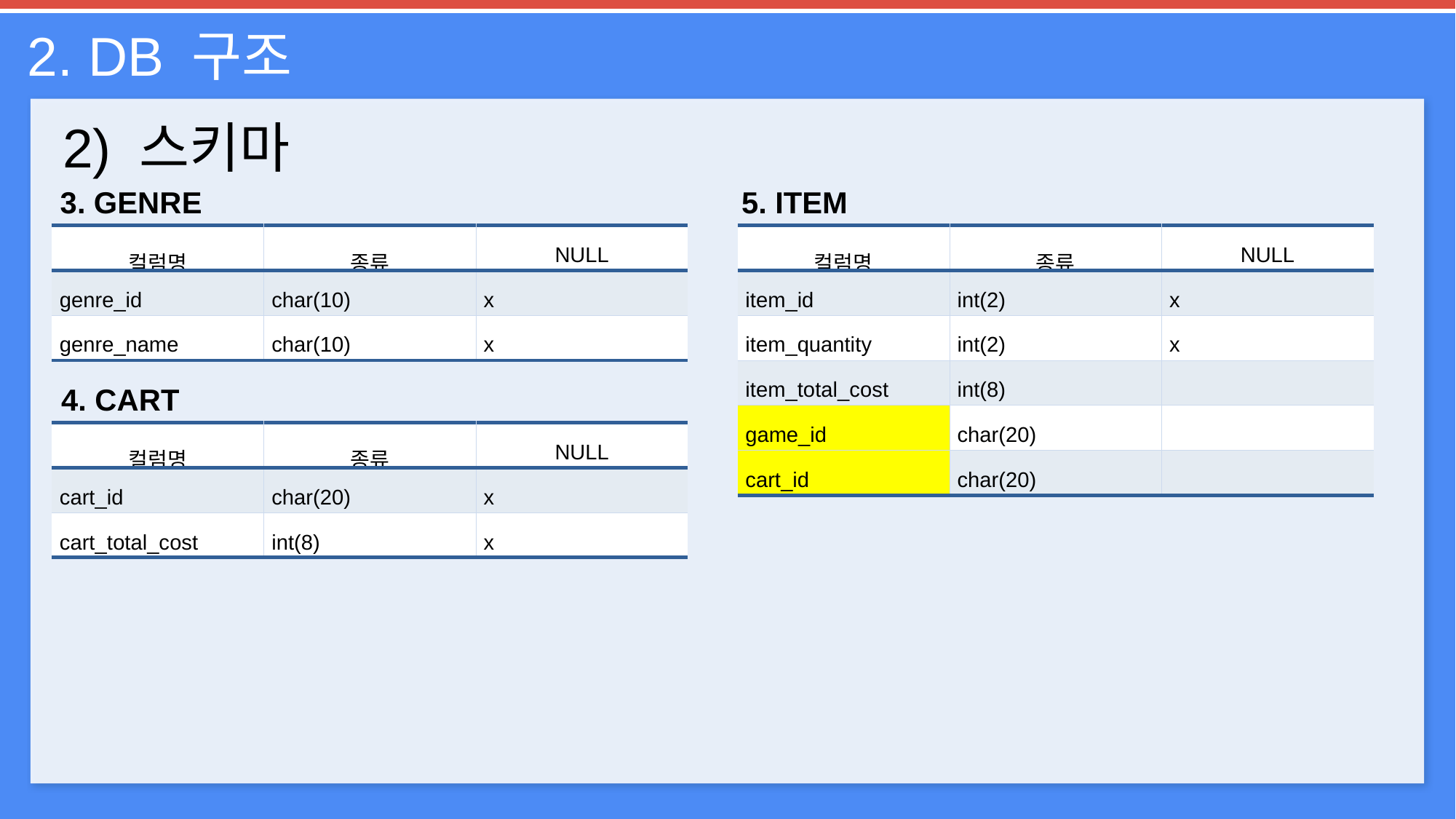

2. DB 구조

2) 스키마
3. GENRE
5. ITEM
| 컬럼명 | 종류 | NULL |
| --- | --- | --- |
| genre\_id | char(10) | x |
| genre\_name | char(10) | x |
| 컬럼명 | 종류 | NULL |
| --- | --- | --- |
| item\_id | int(2) | x |
| item\_quantity | int(2) | x |
| item\_total\_cost | int(8) |  |
| game\_id | char(20) |  |
| cart\_id | char(20) |  |
4. CART
| 컬럼명 | 종류 | NULL |
| --- | --- | --- |
| cart\_id | char(20) | x |
| cart\_total\_cost | int(8) | x |